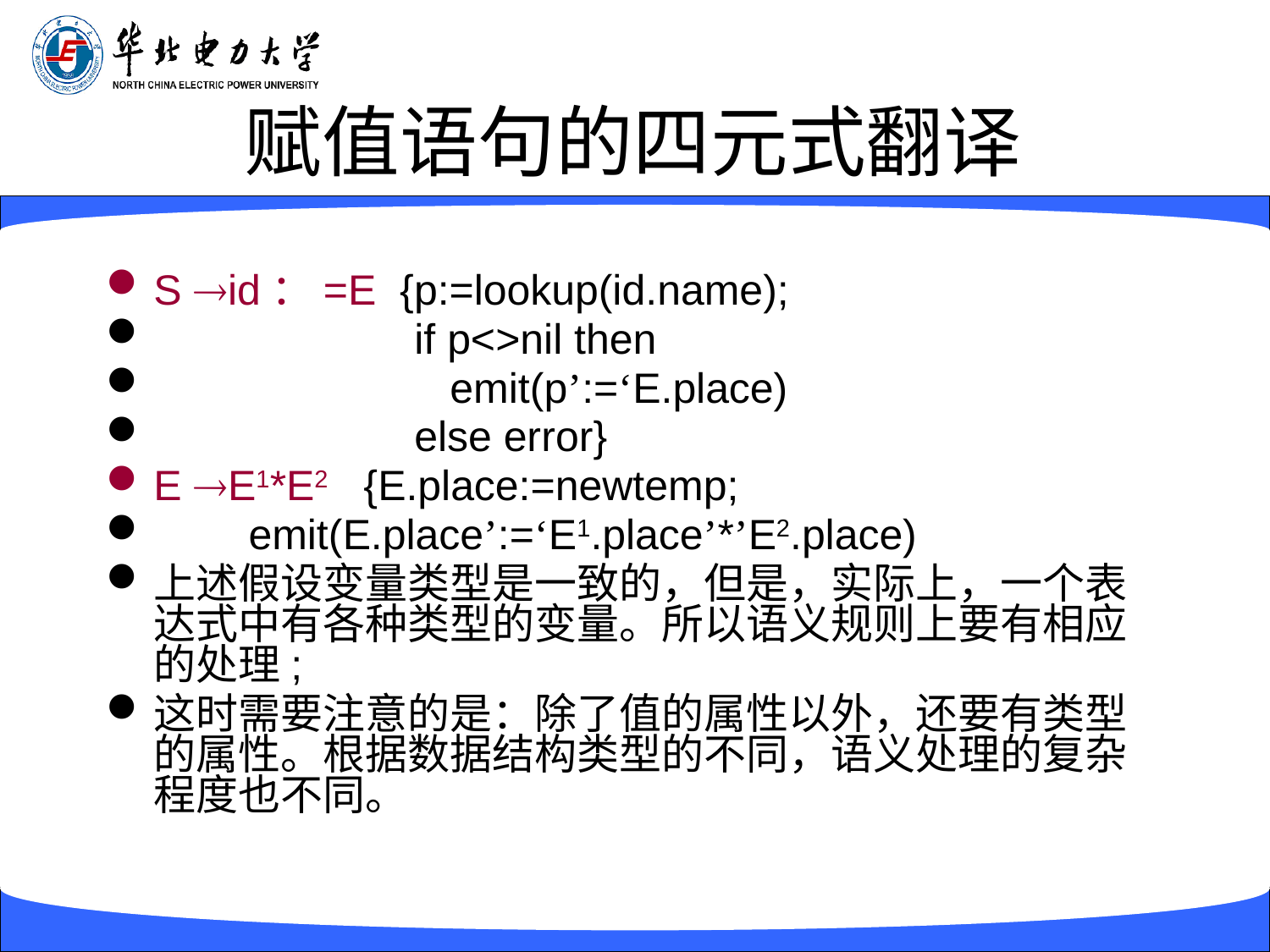

# 赋值语句的四元式翻译
S →id：=E  {p:=lookup(id.name);
                      if p<>nil then
                         emit(p’:=‘E.place)
                      else error}
E →E1*E2   {E.place:=newtemp;
        emit(E.place’:=‘E1.place’*’E2.place)
上述假设变量类型是一致的，但是，实际上，一个表达式中有各种类型的变量。所以语义规则上要有相应的处理;
这时需要注意的是：除了值的属性以外，还要有类型的属性。根据数据结构类型的不同，语义处理的复杂程度也不同。